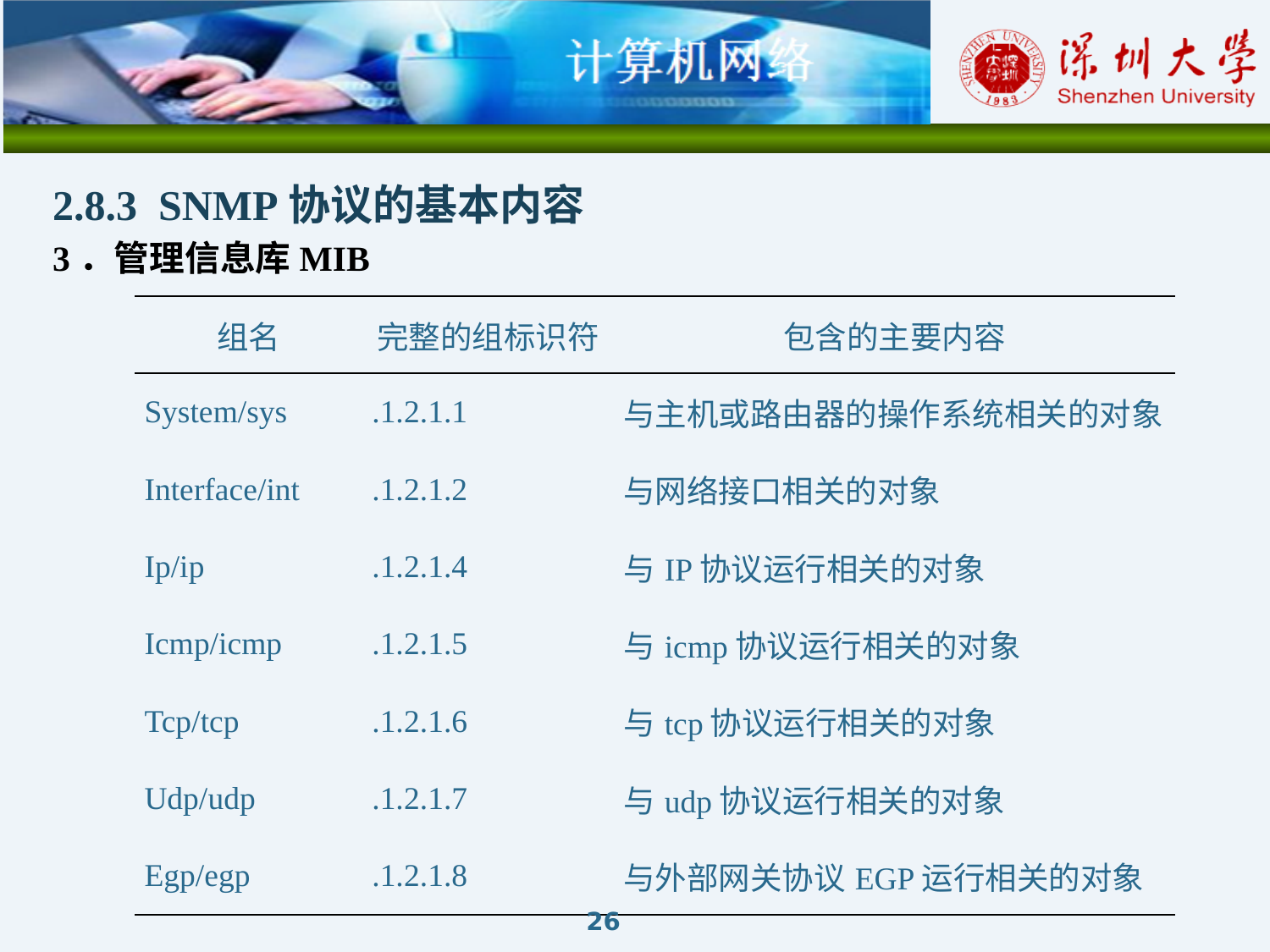

2.8.3  SNMP协议的基本内容
3．管理信息库MIB
| 组名 | 完整的组标识符 | 包含的主要内容 |
| --- | --- | --- |
| System/sys | .1.2.1.1 | 与主机或路由器的操作系统相关的对象 |
| Interface/int | .1.2.1.2 | 与网络接口相关的对象 |
| Ip/ip | .1.2.1.4 | 与IP协议运行相关的对象 |
| Icmp/icmp | .1.2.1.5 | 与icmp协议运行相关的对象 |
| Tcp/tcp | .1.2.1.6 | 与tcp协议运行相关的对象 |
| Udp/udp | .1.2.1.7 | 与udp协议运行相关的对象 |
| Egp/egp | .1.2.1.8 | 与外部网关协议EGP运行相关的对象 |
26